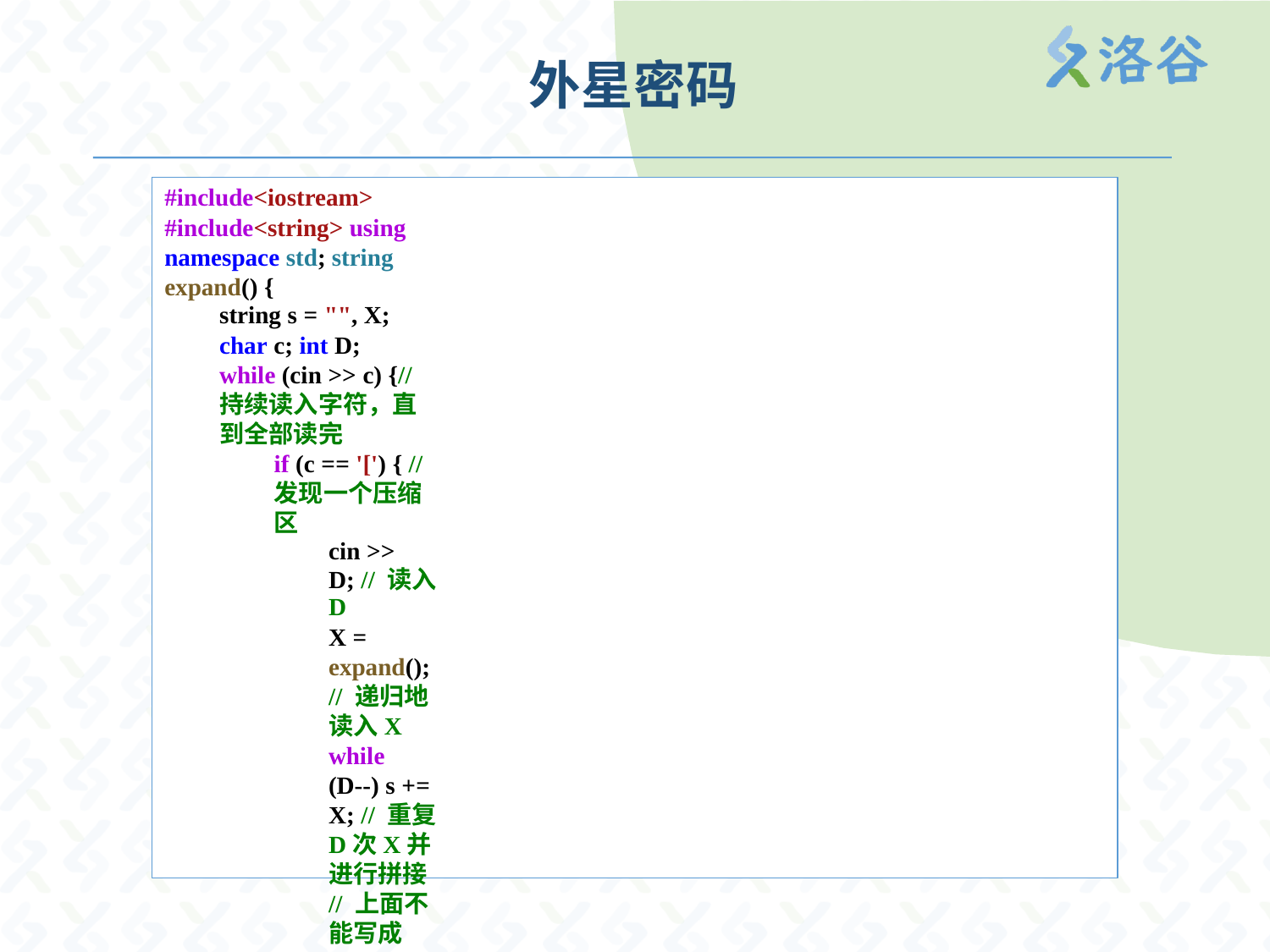

# 外星密码

#include<iostream>
#include<string> using namespace std; string expand() {
string s = "", X;
char c; int D;
while (cin >> c) {// 持续读入字符，直到全部读完
if (c == '[') { // 发现一个压缩区
cin >> D; // 读入D
X = expand(); // 递归地读入X
while (D--) s += X; // 重复D次X并进行拼接
// 上面不能写成while (n--) s+=read();
}
else if (c == ']')
return s; // 压缩区结束，返回已经处理好的X
else s += c; // 如果不是'['和']'，那还是X的字符，加进去即可
}
return s;
}
int main() {
cout << expand();
return 0;
}